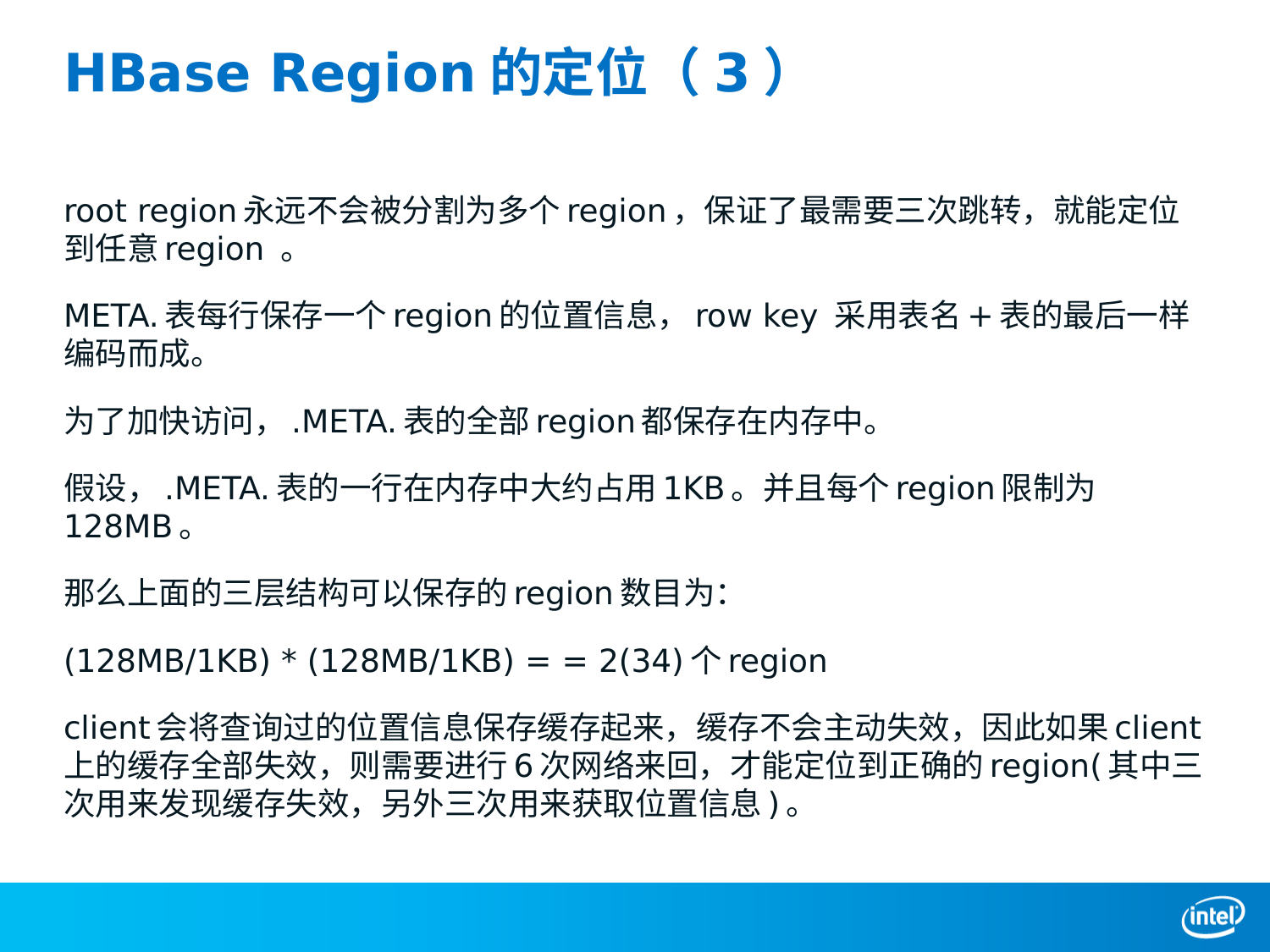

# HBase Region的定位（3）
root region永远不会被分割为多个region，保证了最需要三次跳转，就能定位到任意region 。
META.表每行保存一个region的位置信息，row key 采用表名+表的最后一样编码而成。
为了加快访问，.META.表的全部region都保存在内存中。
假设，.META.表的一行在内存中大约占用1KB。并且每个region限制为128MB。
那么上面的三层结构可以保存的region数目为：
(128MB/1KB) * (128MB/1KB) = = 2(34)个region
client会将查询过的位置信息保存缓存起来，缓存不会主动失效，因此如果client上的缓存全部失效，则需要进行6次网络来回，才能定位到正确的region(其中三次用来发现缓存失效，另外三次用来获取位置信息)。